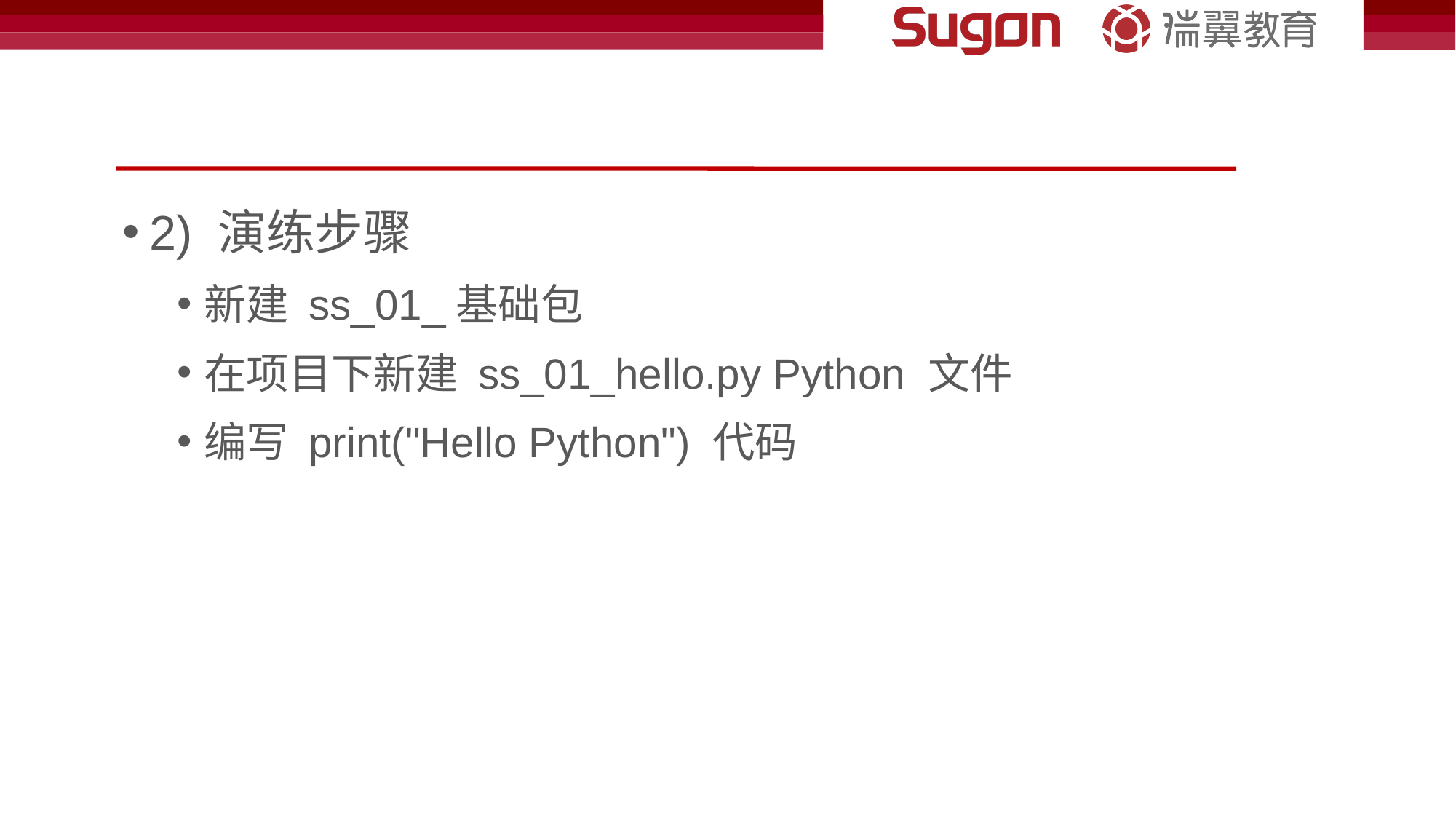

#
2) 演练步骤
新建 ss_01_基础包
在项目下新建 ss_01_hello.py Python 文件
编写 print("Hello Python") 代码